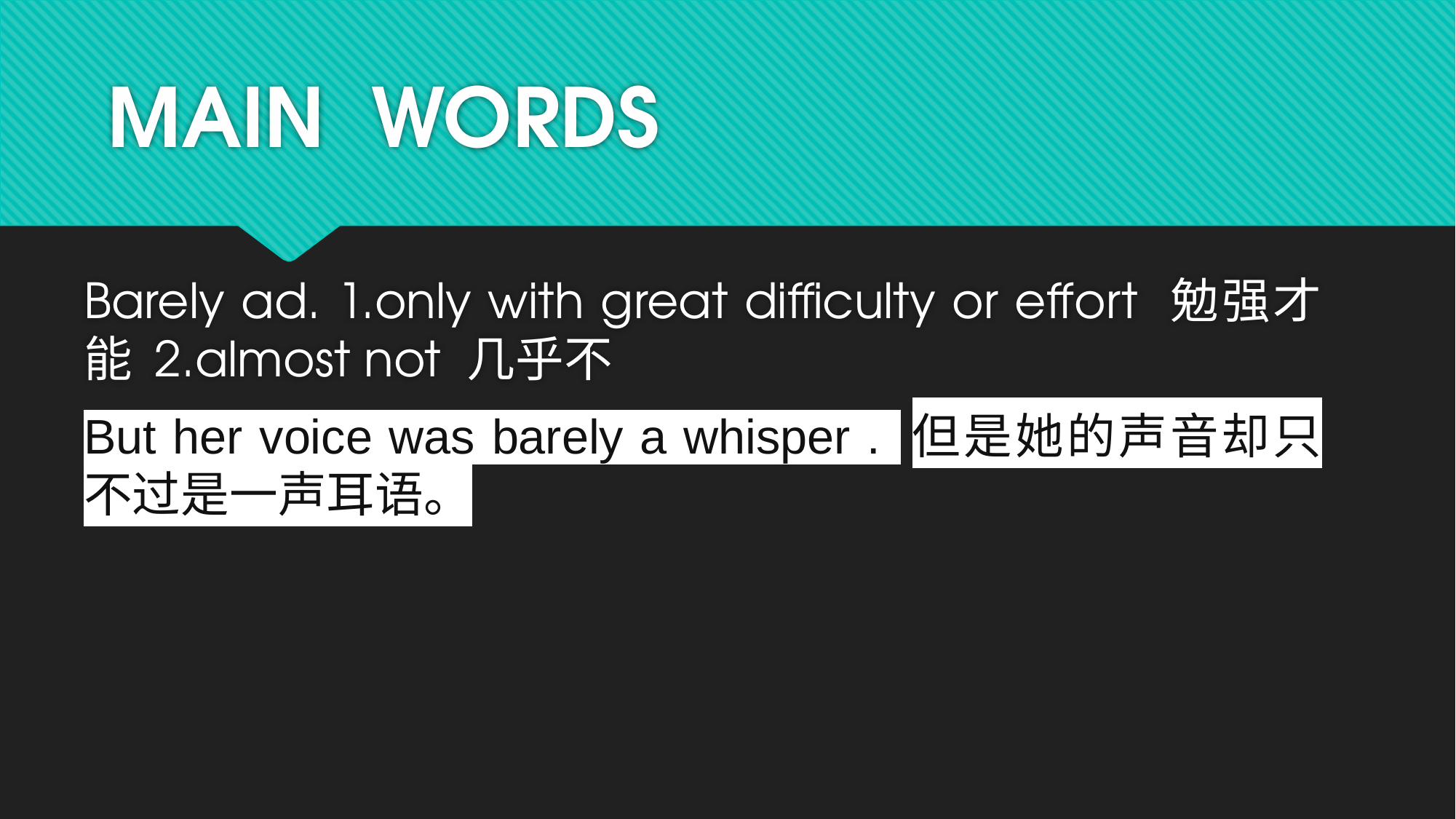

# MAIN  WORDS
Barely ad. 1.only with great difficulty or effort 勉强才能 2.almost not 几乎不
But her voice was barely a whisper . 但是她的声音却只不过是一声耳语。